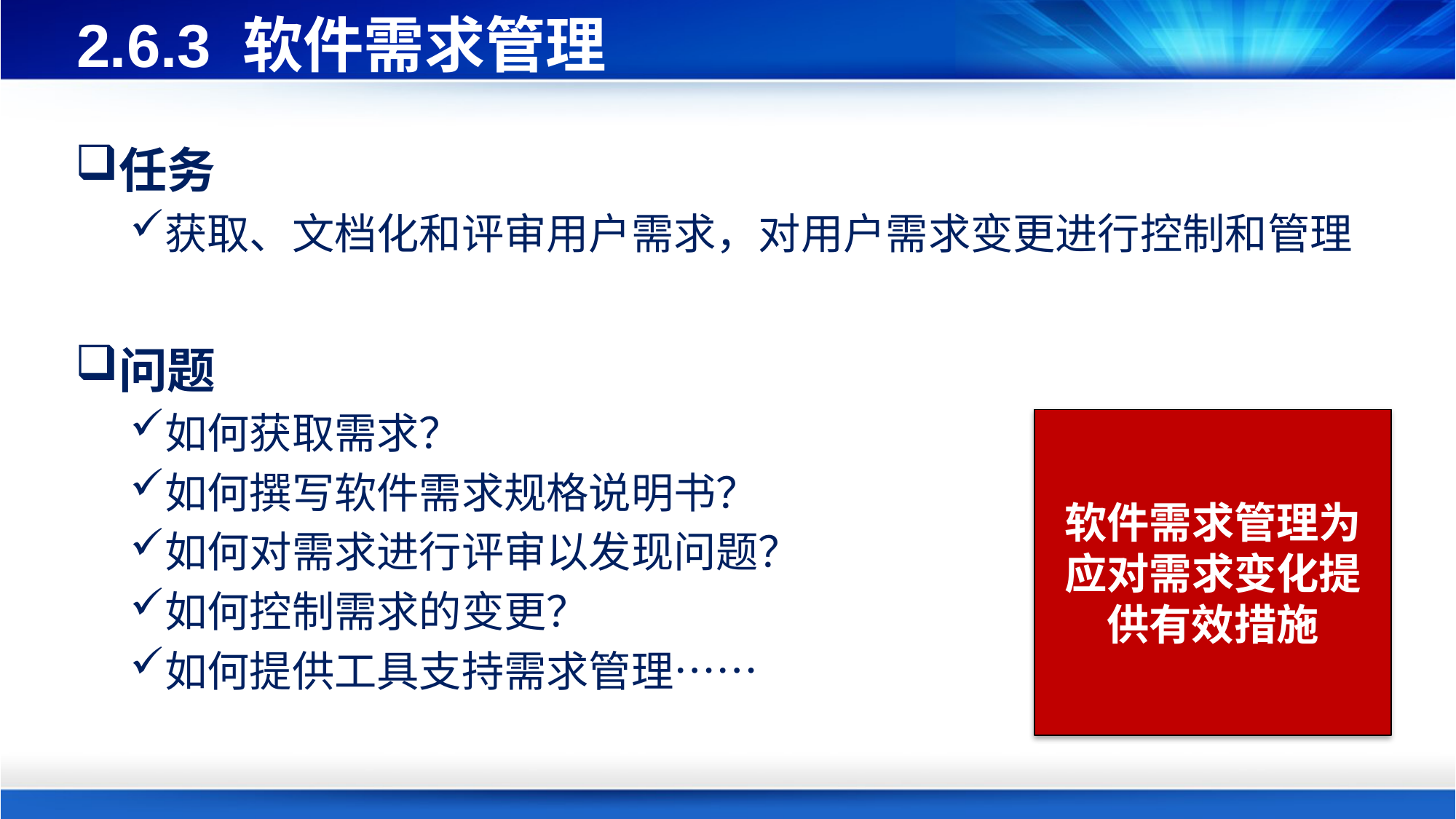

# 2.6.3 软件需求管理
任务
获取、文档化和评审用户需求，对用户需求变更进行控制和管理

问题
如何获取需求？
如何撰写软件需求规格说明书？
如何对需求进行评审以发现问题？
如何控制需求的变更？
如何提供工具支持需求管理……
软件需求管理为应对需求变化提供有效措施